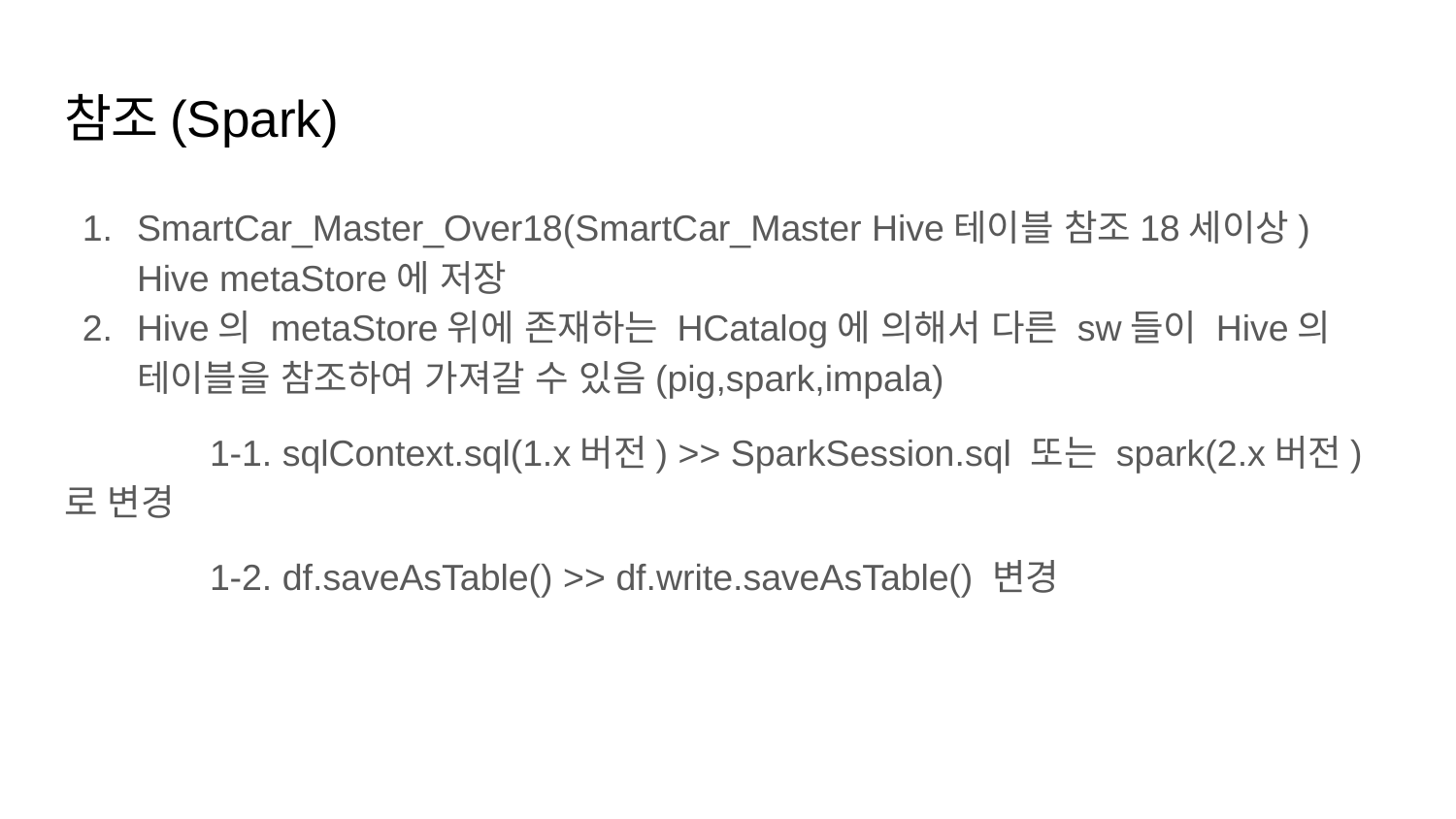

# 참조(Spark)
SmartCar_Master_Over18(SmartCar_Master Hive테이블 참조18세이상) Hive metaStore에 저장
Hive의 metaStore위에 존재하는 HCatalog에 의해서 다른 sw들이 Hive의 테이블을 참조하여 가져갈 수 있음(pig,spark,impala)
	1-1. sqlContext.sql(1.x버전) >> SparkSession.sql 또는 spark(2.x버전)로 변경
	1-2. df.saveAsTable() >> df.write.saveAsTable() 변경